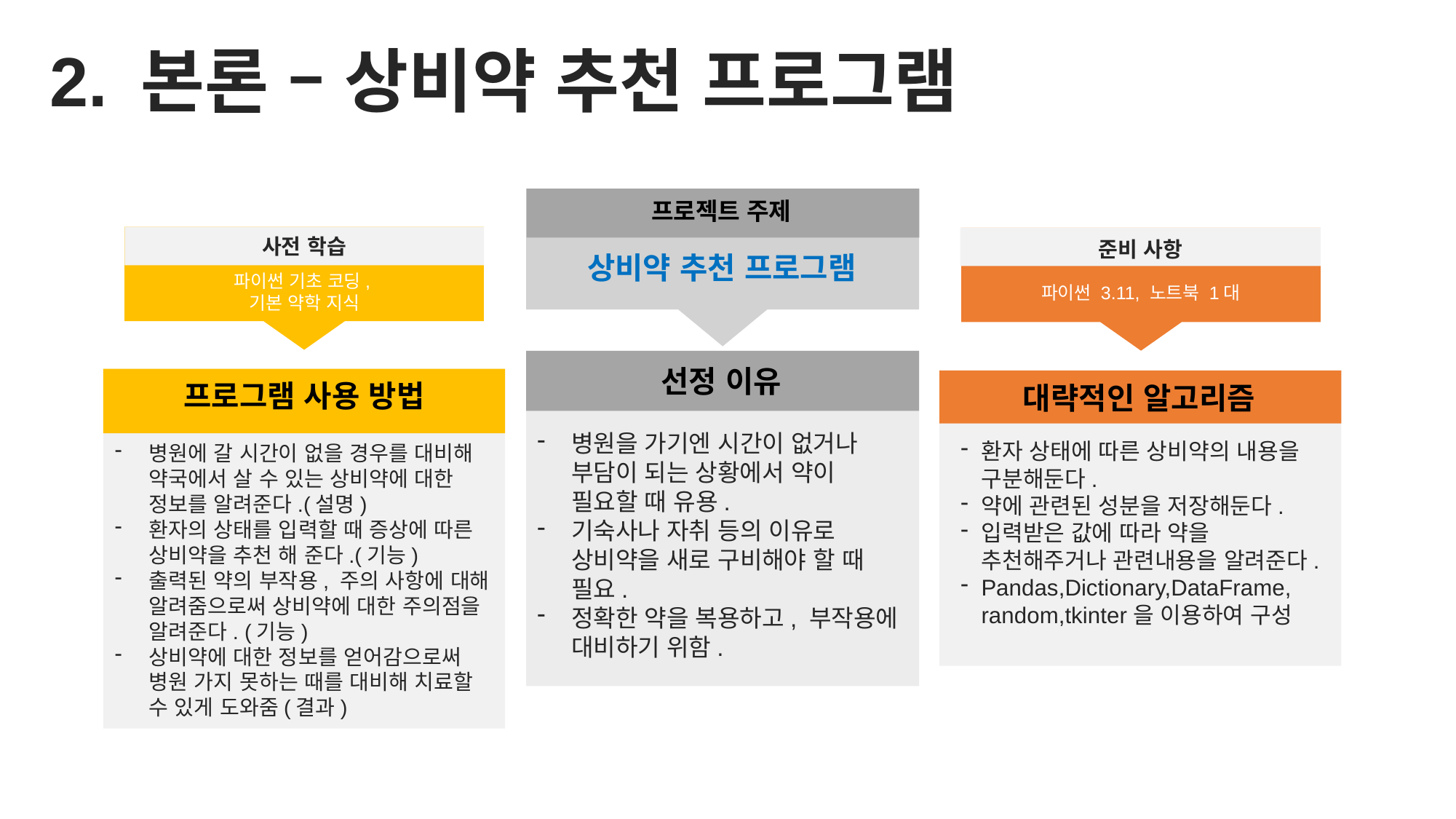

2. 본론 – 상비약 추천 프로그램

프로젝트 주제

사전 학습
파이썬 기초 코딩,
기본 약학 지식

준비 사항
파이썬 3.11, 노트북 1대
상비약 추천 프로그램

선정 이유

프로그램 사용 방법
대략적인 알고리즘
병원을 가기엔 시간이 없거나 부담이 되는 상황에서 약이 필요할 때 유용.
기숙사나 자취 등의 이유로 상비약을 새로 구비해야 할 때 필요.
정확한 약을 복용하고, 부작용에 대비하기 위함.

환자 상태에 따른 상비약의 내용을 구분해둔다.
약에 관련된 성분을 저장해둔다.
입력받은 값에 따라 약을 추천해주거나 관련내용을 알려준다.
Pandas,Dictionary,DataFrame,  random,tkinter을 이용하여 구성
병원에 갈 시간이 없을 경우를 대비해 약국에서 살 수 있는 상비약에 대한 정보를 알려준다.(설명)
환자의 상태를 입력할 때 증상에 따른 상비약을 추천 해 준다.(기능)
출력된 약의 부작용, 주의 사항에 대해 알려줌으로써 상비약에 대한 주의점을 알려준다. (기능)
상비약에 대한 정보를 얻어감으로써 병원 가지 못하는 때를 대비해 치료할 수 있게 도와줌(결과)